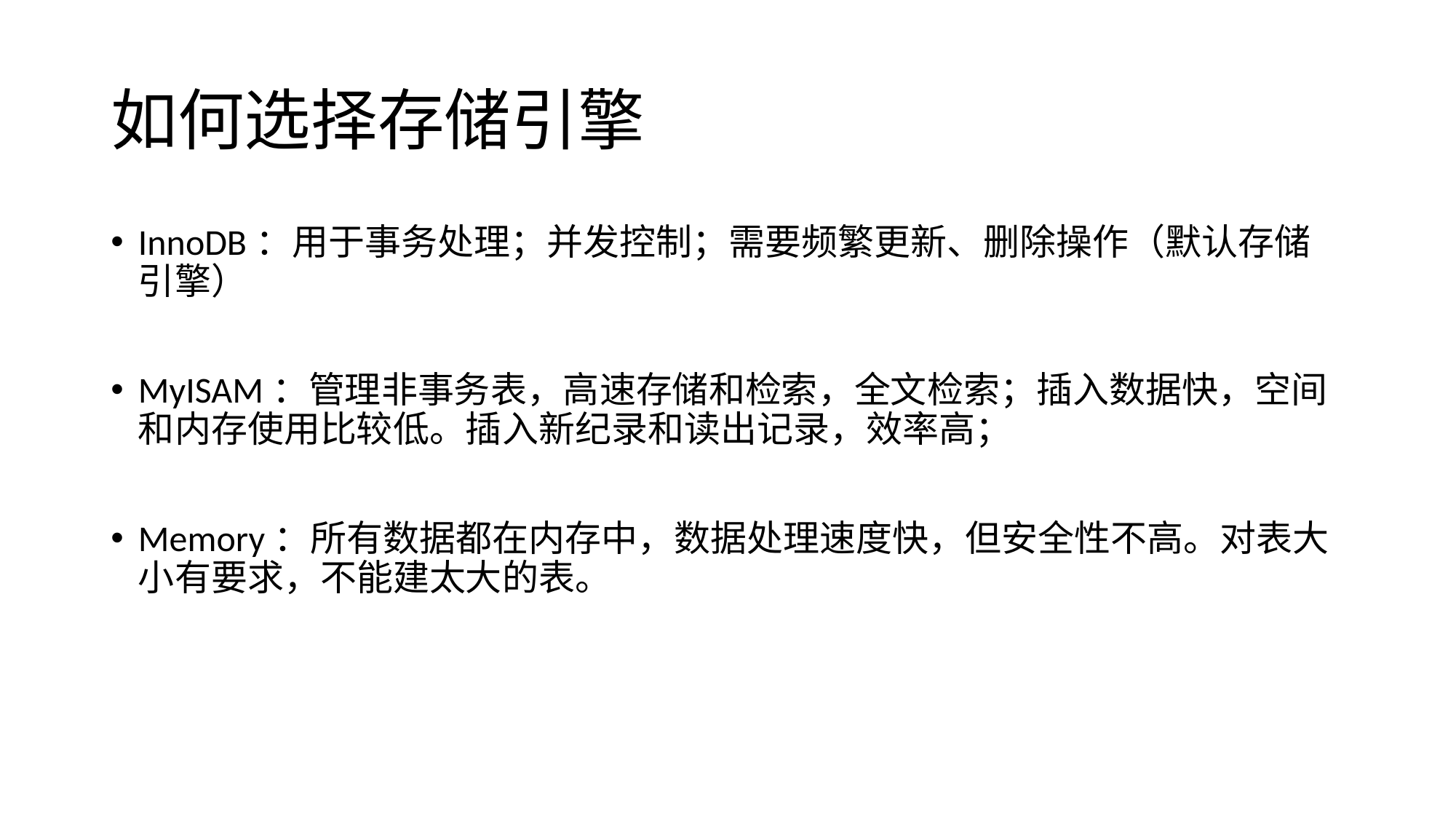

# 如何选择存储引擎
InnoDB：用于事务处理；并发控制；需要频繁更新、删除操作（默认存储引擎）

MyISAM：管理非事务表，高速存储和检索，全文检索；插入数据快，空间和内存使用比较低。插入新纪录和读出记录，效率高；

Memory：所有数据都在内存中，数据处理速度快，但安全性不高。对表大小有要求，不能建太大的表。